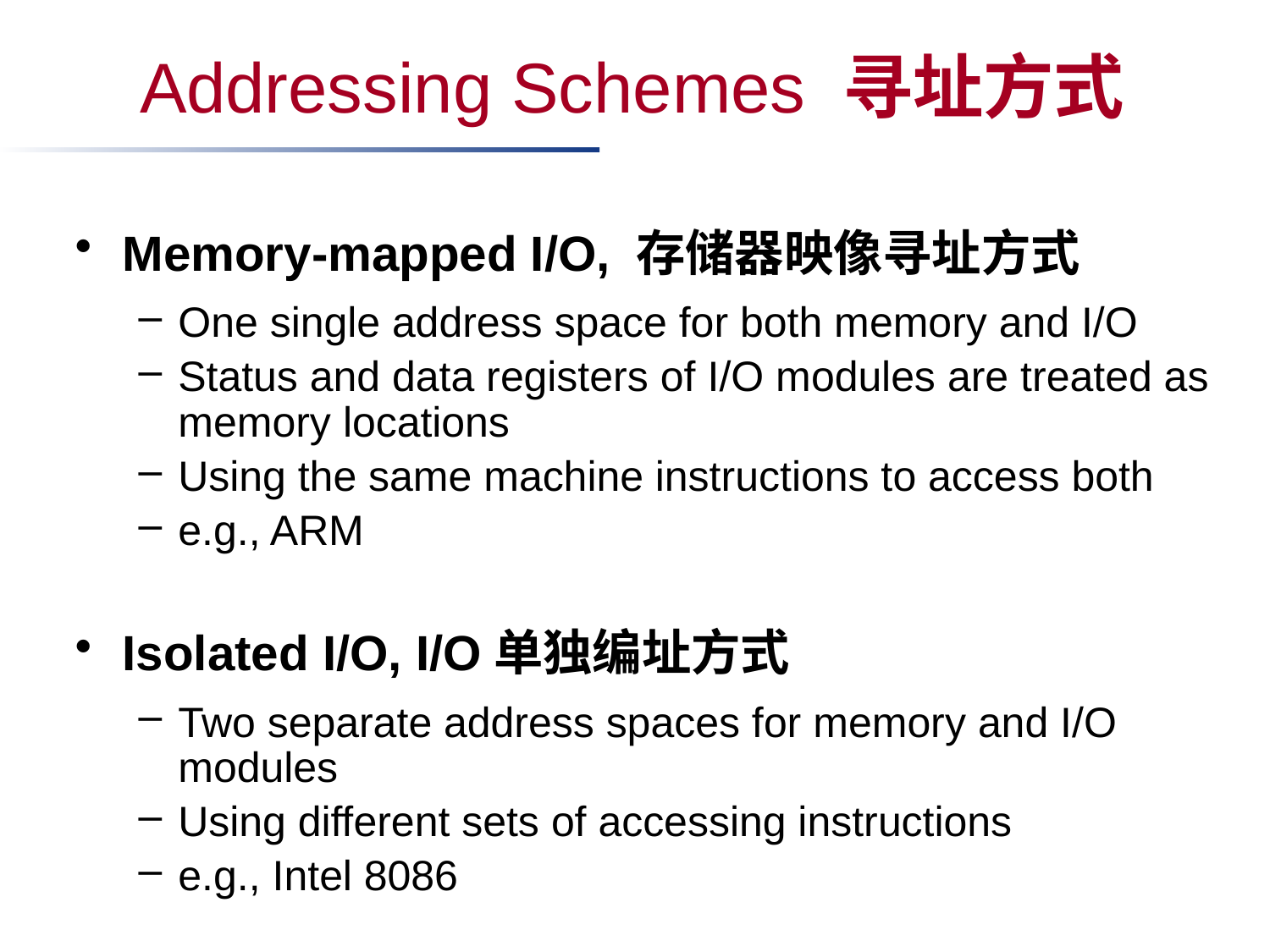

# Addressing Schemes 寻址方式
Memory-mapped I/O, 存储器映像寻址方式
One single address space for both memory and I/O
Status and data registers of I/O modules are treated as memory locations
Using the same machine instructions to access both
e.g., ARM

Isolated I/O, I/O单独编址方式
Two separate address spaces for memory and I/O modules
Using different sets of accessing instructions
e.g., Intel 8086